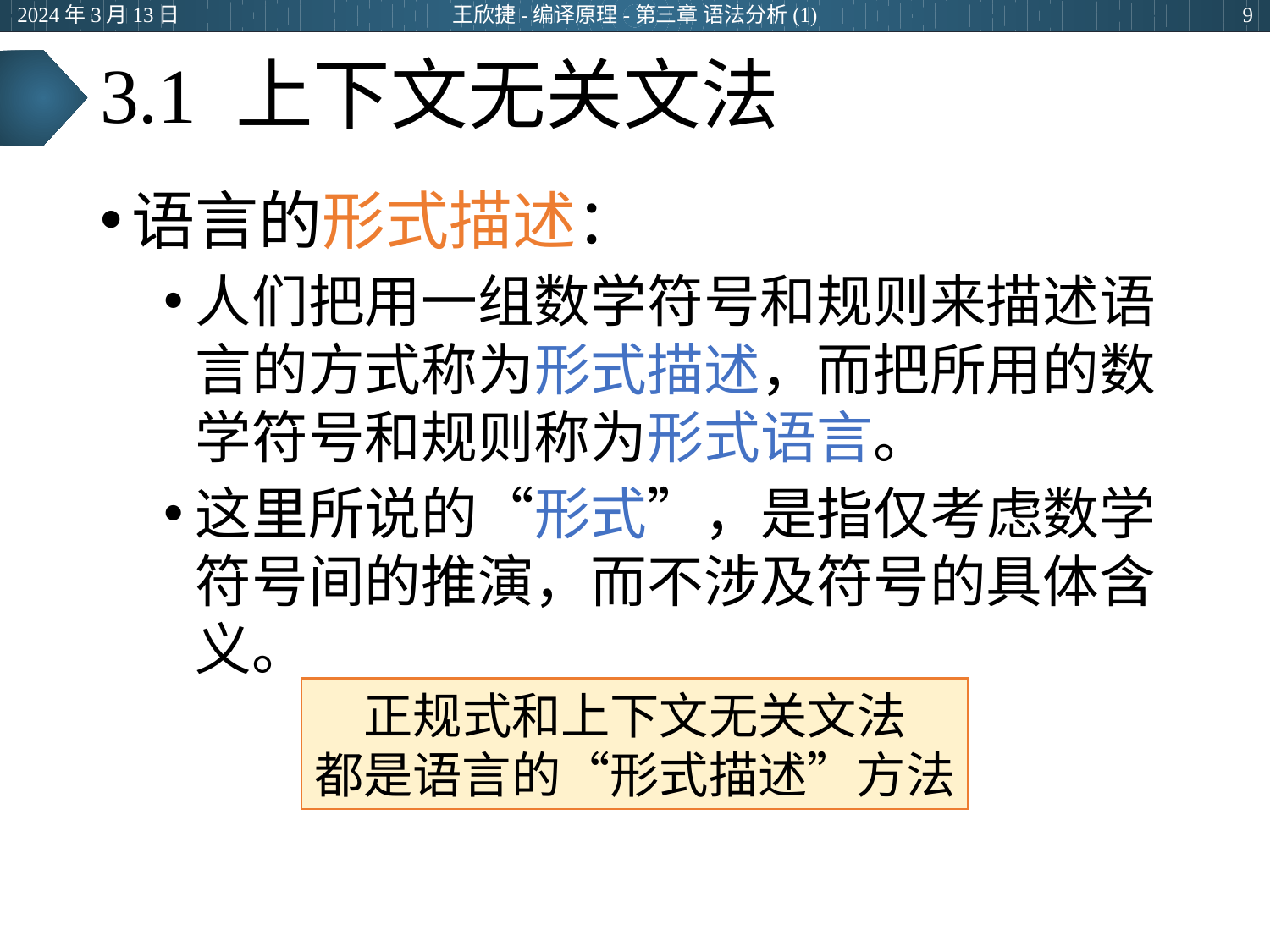

2024年3月13日
王欣捷-编译原理-第三章 语法分析(1)
9
# 3.1 上下文无关文法
语言的形式描述：
人们把用一组数学符号和规则来描述语言的方式称为形式描述，而把所用的数学符号和规则称为形式语言。
这里所说的“形式”，是指仅考虑数学符号间的推演，而不涉及符号的具体含义。
正规式和上下文无关文法
都是语言的“形式描述”方法